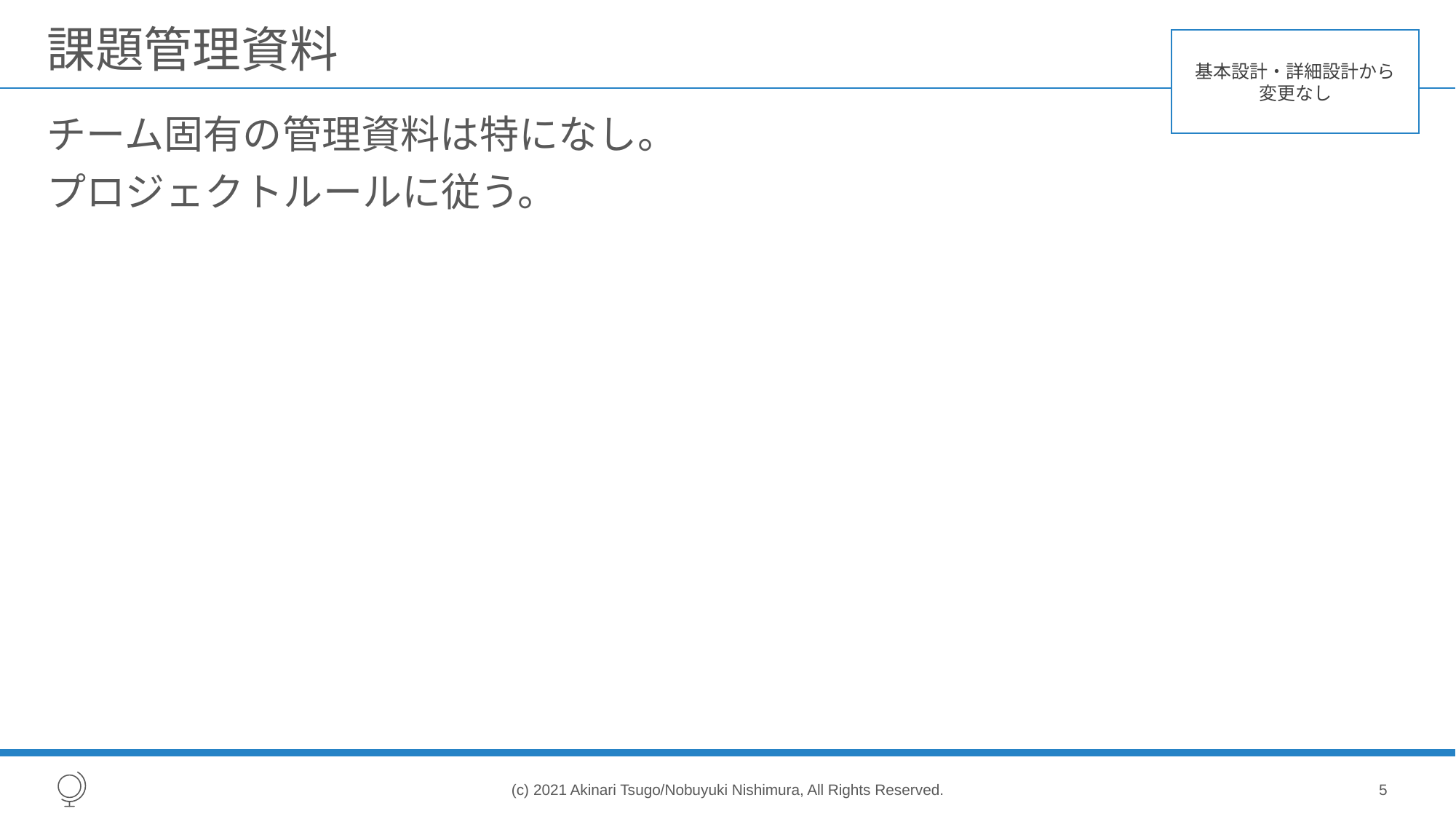

# 課題管理資料
基本設計・詳細設計から
変更なし
チーム固有の管理資料は特になし。
プロジェクトルールに従う。